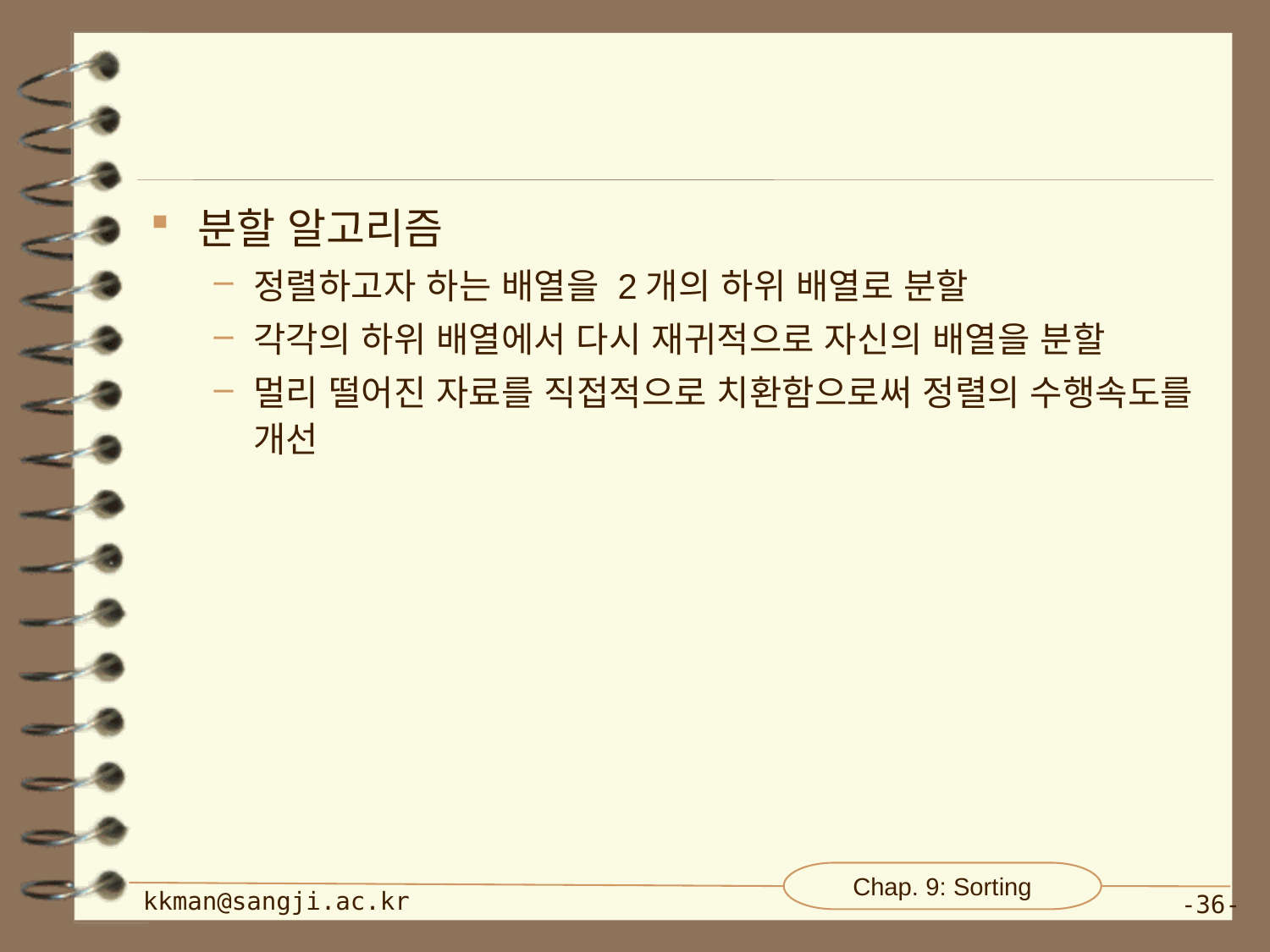

#
분할 알고리즘
정렬하고자 하는 배열을 2개의 하위 배열로 분할
각각의 하위 배열에서 다시 재귀적으로 자신의 배열을 분할
멀리 떨어진 자료를 직접적으로 치환함으로써 정렬의 수행속도를 개선